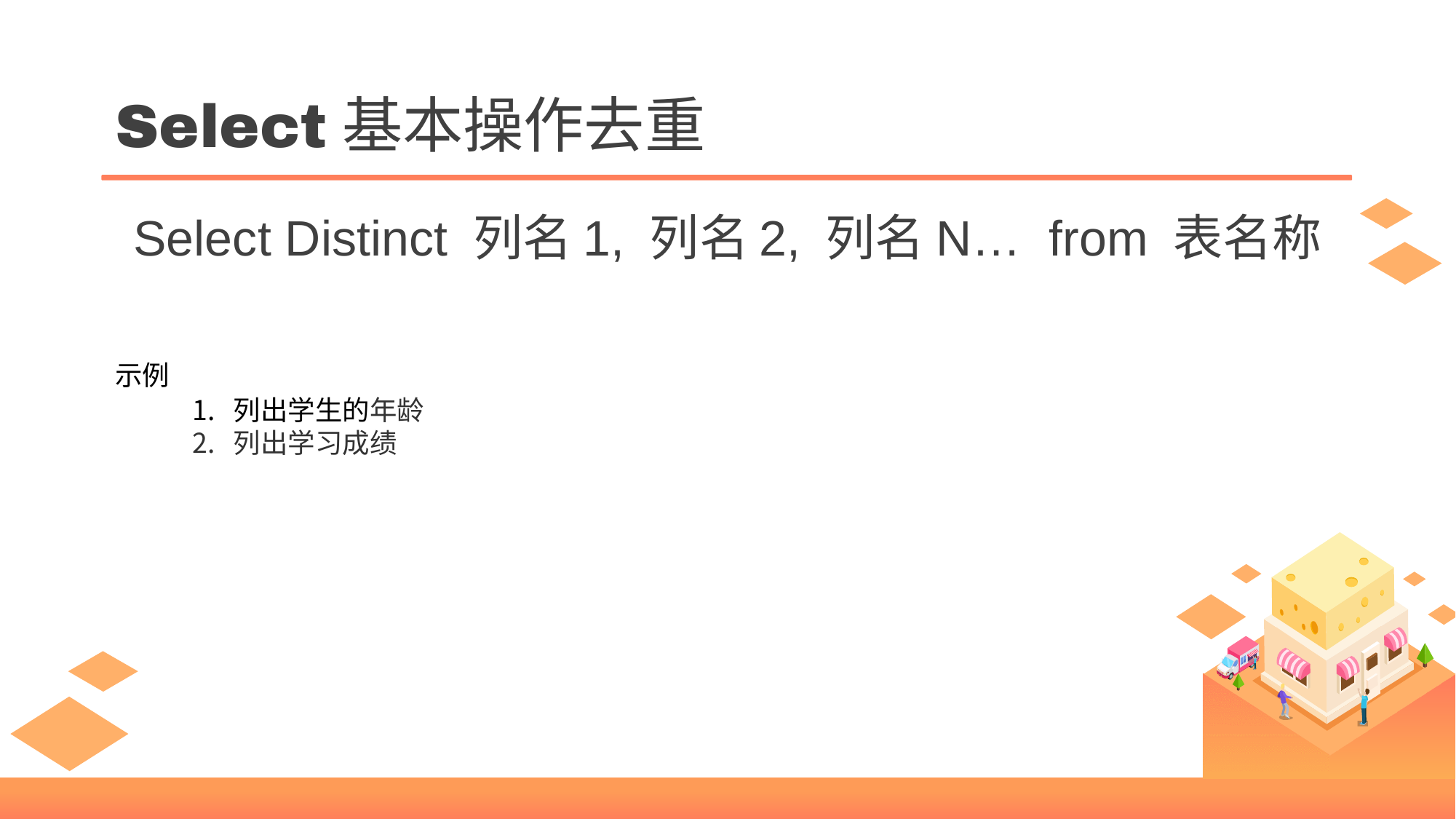

# Select基本操作去重
Select Distinct 列名1, 列名2, 列名N…  from 表名称

示例
列出学生的年龄
列出学习成绩